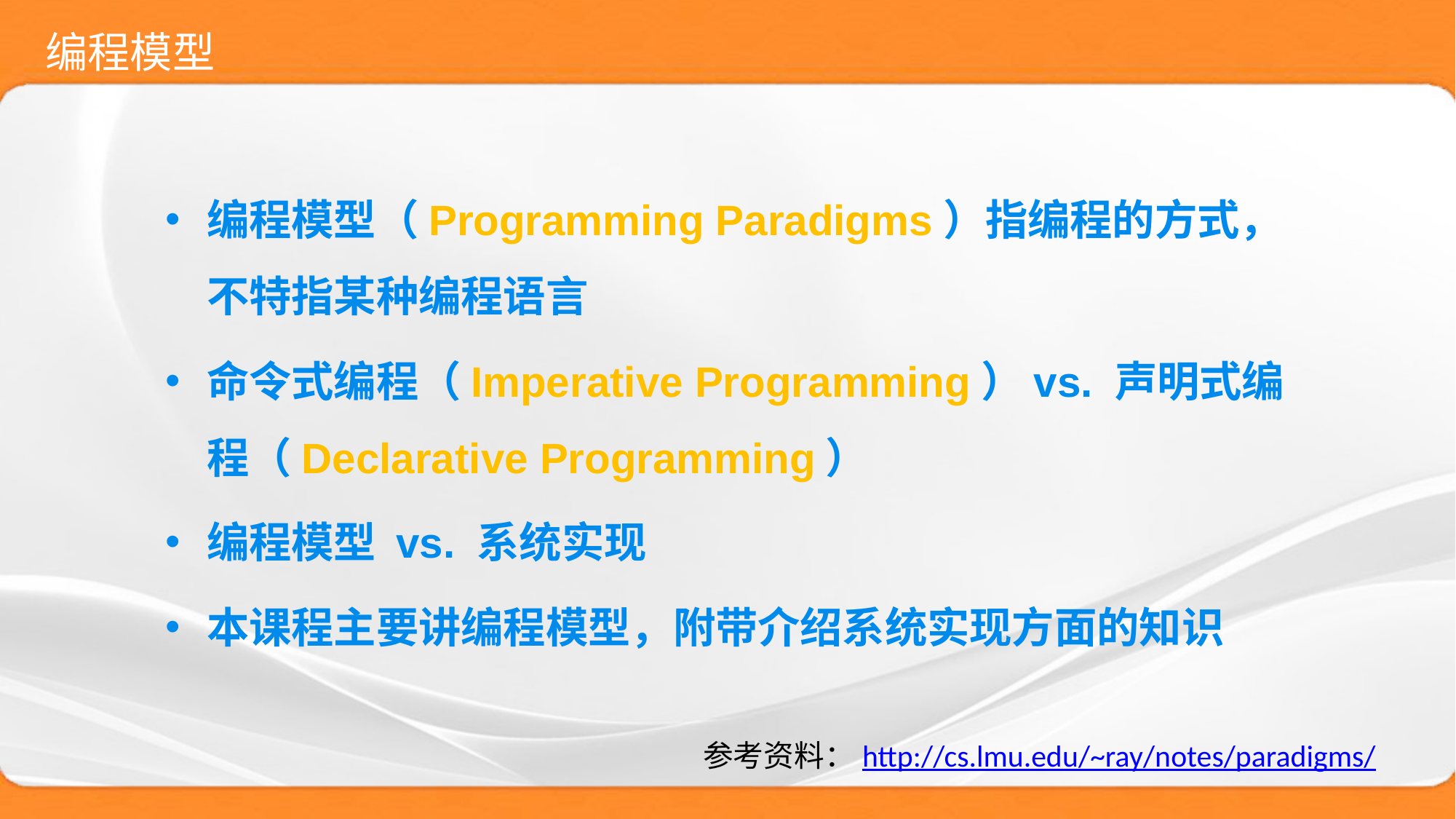

# 编程模型

编程模型（Programming Paradigms）指编程的方式，不特指某种编程语言
命令式编程（Imperative Programming）vs. 声明式编程（Declarative Programming）
编程模型 vs. 系统实现
本课程主要讲编程模型，附带介绍系统实现方面的知识
参考资料：http://cs.lmu.edu/~ray/notes/paradigms/